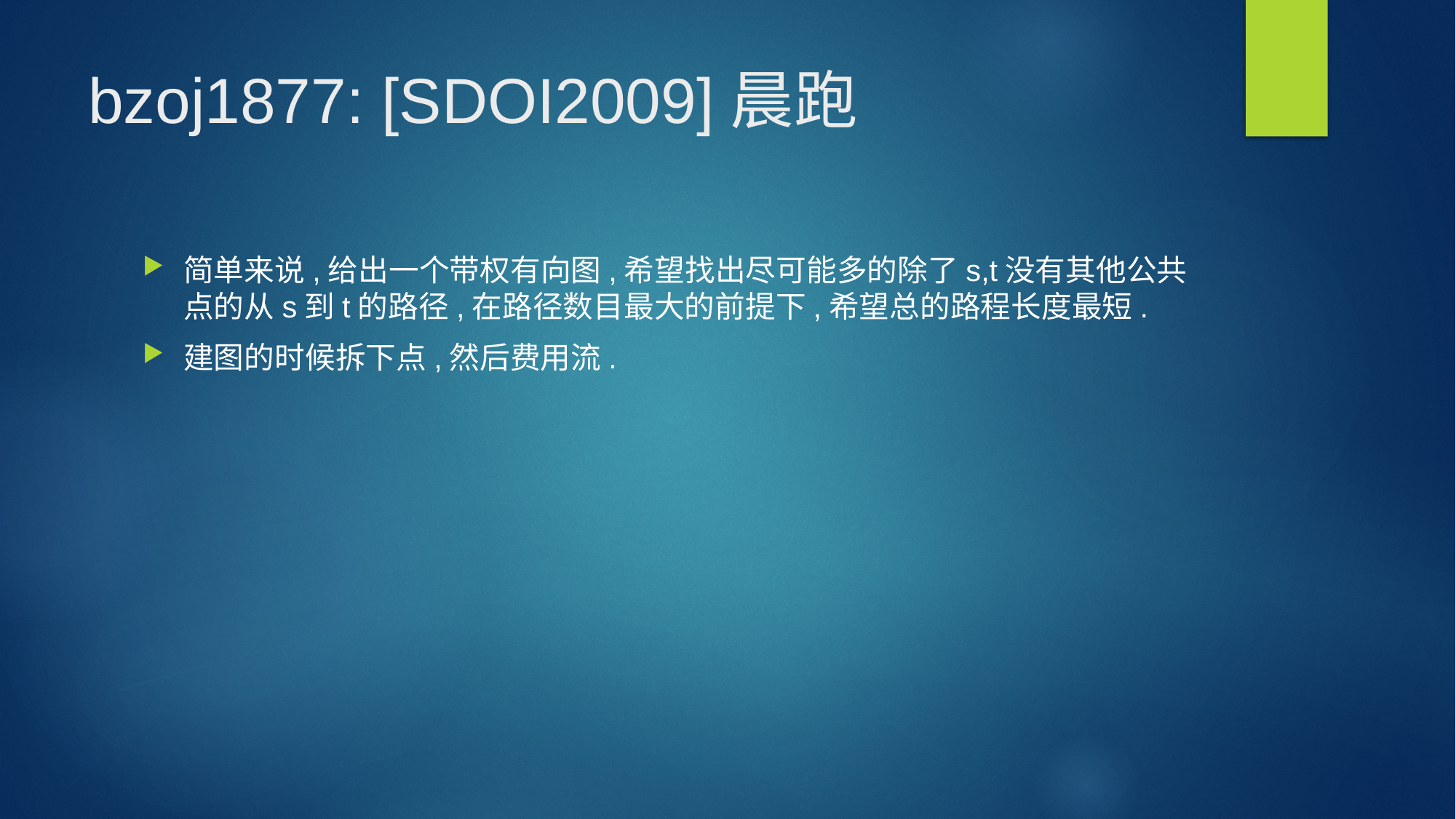

# bzoj1877: [SDOI2009]晨跑
简单来说,给出一个带权有向图,希望找出尽可能多的除了s,t没有其他公共点的从s到t的路径,在路径数目最大的前提下,希望总的路程长度最短.
建图的时候拆下点,然后费用流.